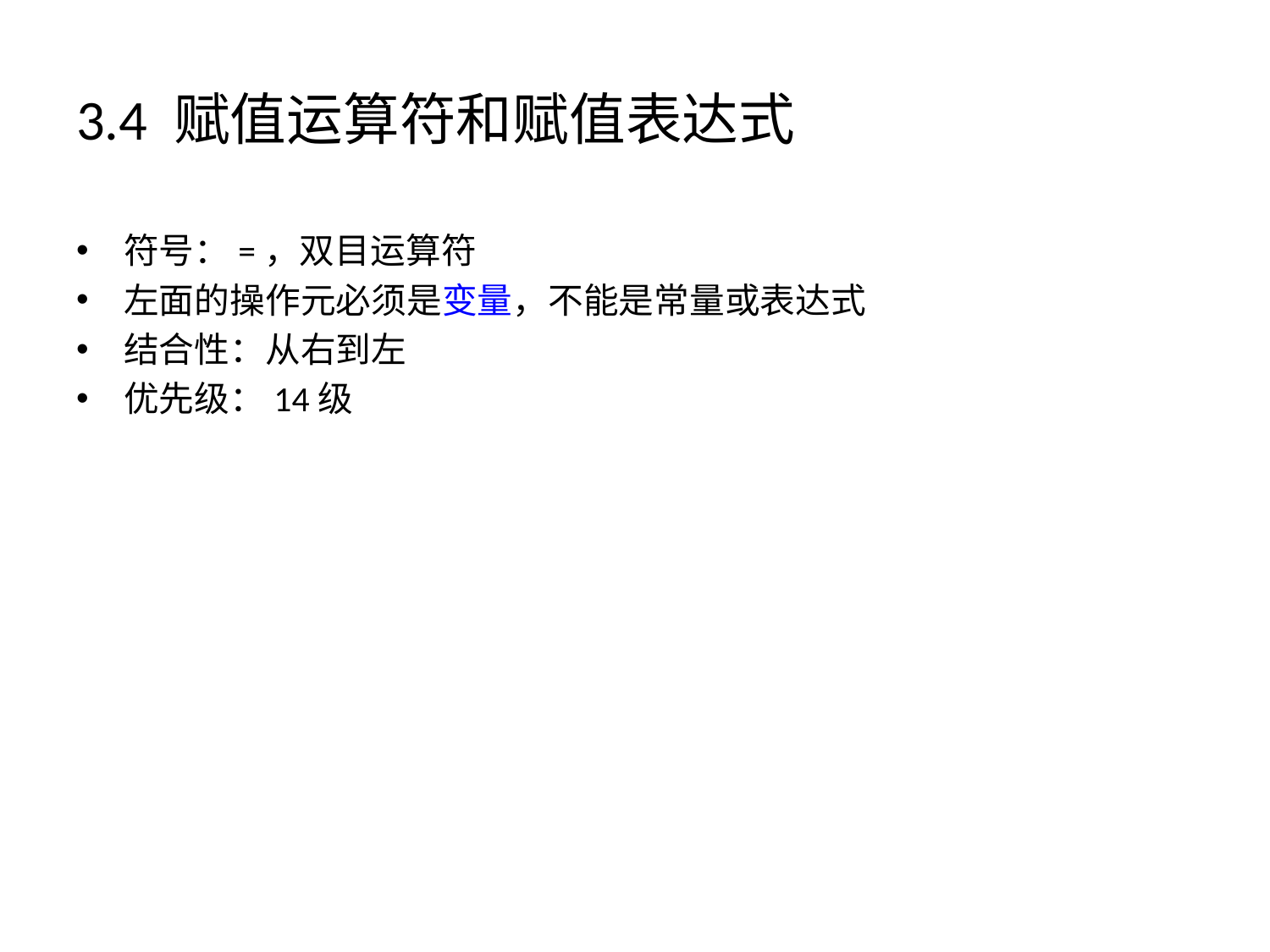

# 3.4 赋值运算符和赋值表达式
符号：=，双目运算符
左面的操作元必须是变量，不能是常量或表达式
结合性：从右到左
优先级：14级